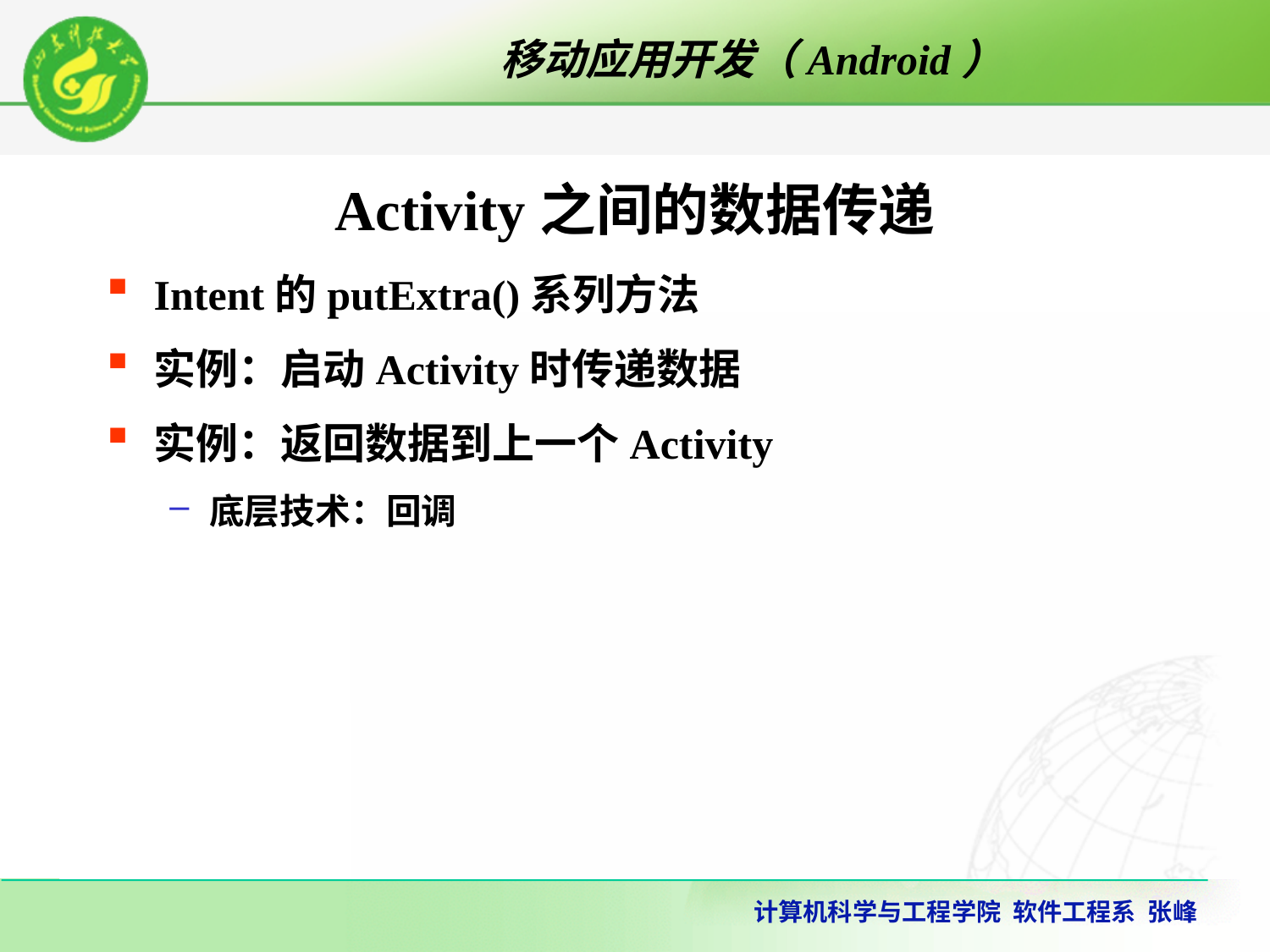

# Activity之间的数据传递
Intent的putExtra()系列方法
实例：启动Activity时传递数据
实例：返回数据到上一个Activity
底层技术：回调